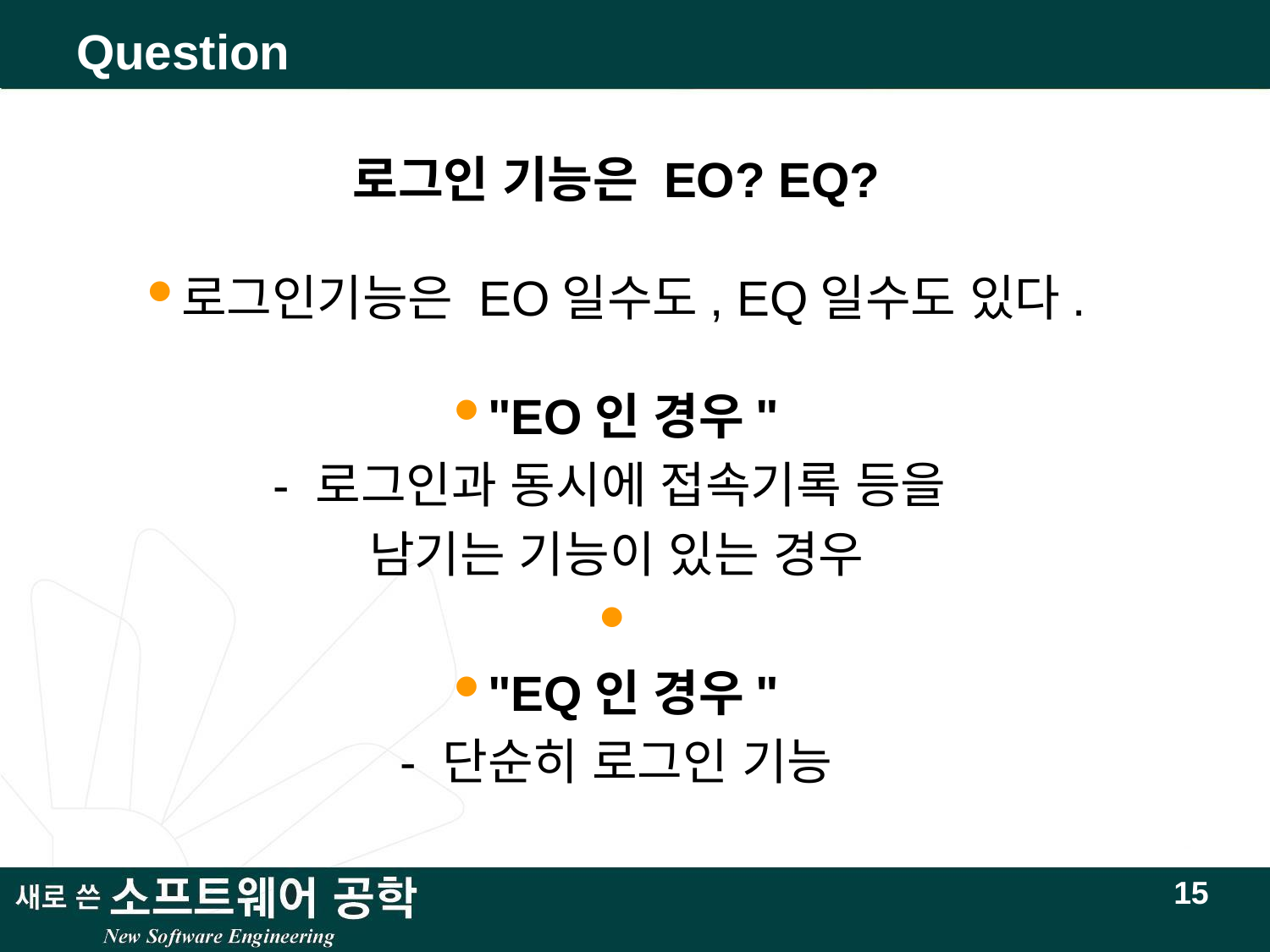

# Question

로그인 기능은 EO? EQ?

로그인기능은 EO일수도, EQ일수도 있다.
​
"EO인 경우"
- 로그인과 동시에 접속기록 등을
남기는 기능이 있는 경우
​
"EQ인 경우"
- 단순히 로그인 기능

15